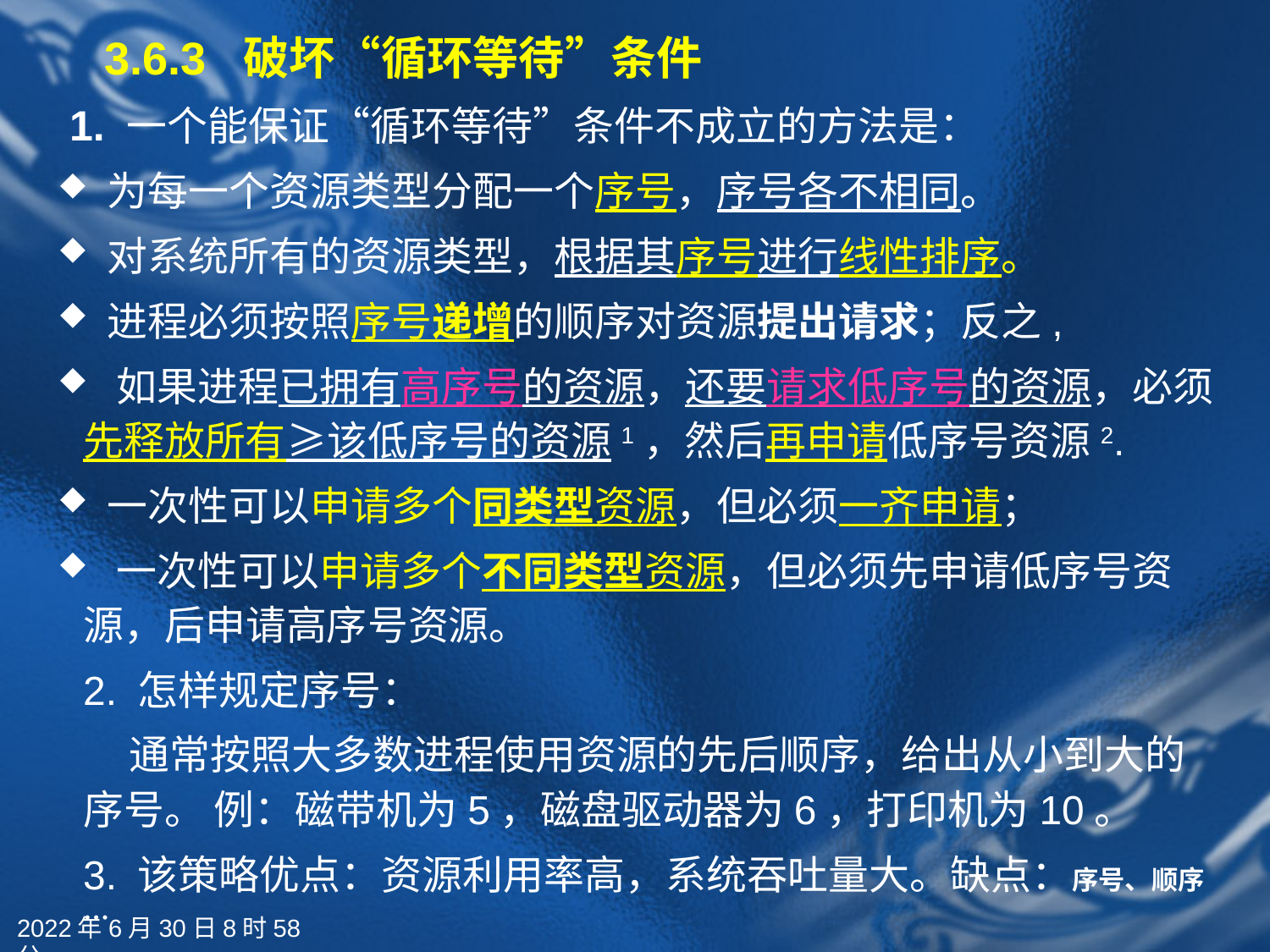

# 3.6.3  破坏“循环等待”条件
 1. 一个能保证“循环等待”条件不成立的方法是：
 为每一个资源类型分配一个序号，序号各不相同。
 对系统所有的资源类型，根据其序号进行线性排序。
 进程必须按照序号递增的顺序对资源提出请求；反之,
  如果进程已拥有高序号的资源，还要请求低序号的资源，必须先释放所有≥该低序号的资源1，然后再申请低序号资源2.
 一次性可以申请多个同类型资源，但必须一齐申请；
  一次性可以申请多个不同类型资源，但必须先申请低序号资源，后申请高序号资源。
2. 怎样规定序号：
    通常按照大多数进程使用资源的先后顺序，给出从小到大的序号。 例：磁带机为5，磁盘驱动器为6，打印机为10。
3. 该策略优点：资源利用率高，系统吞吐量大。缺点：序号、顺序…
2022年6月30日8时58分